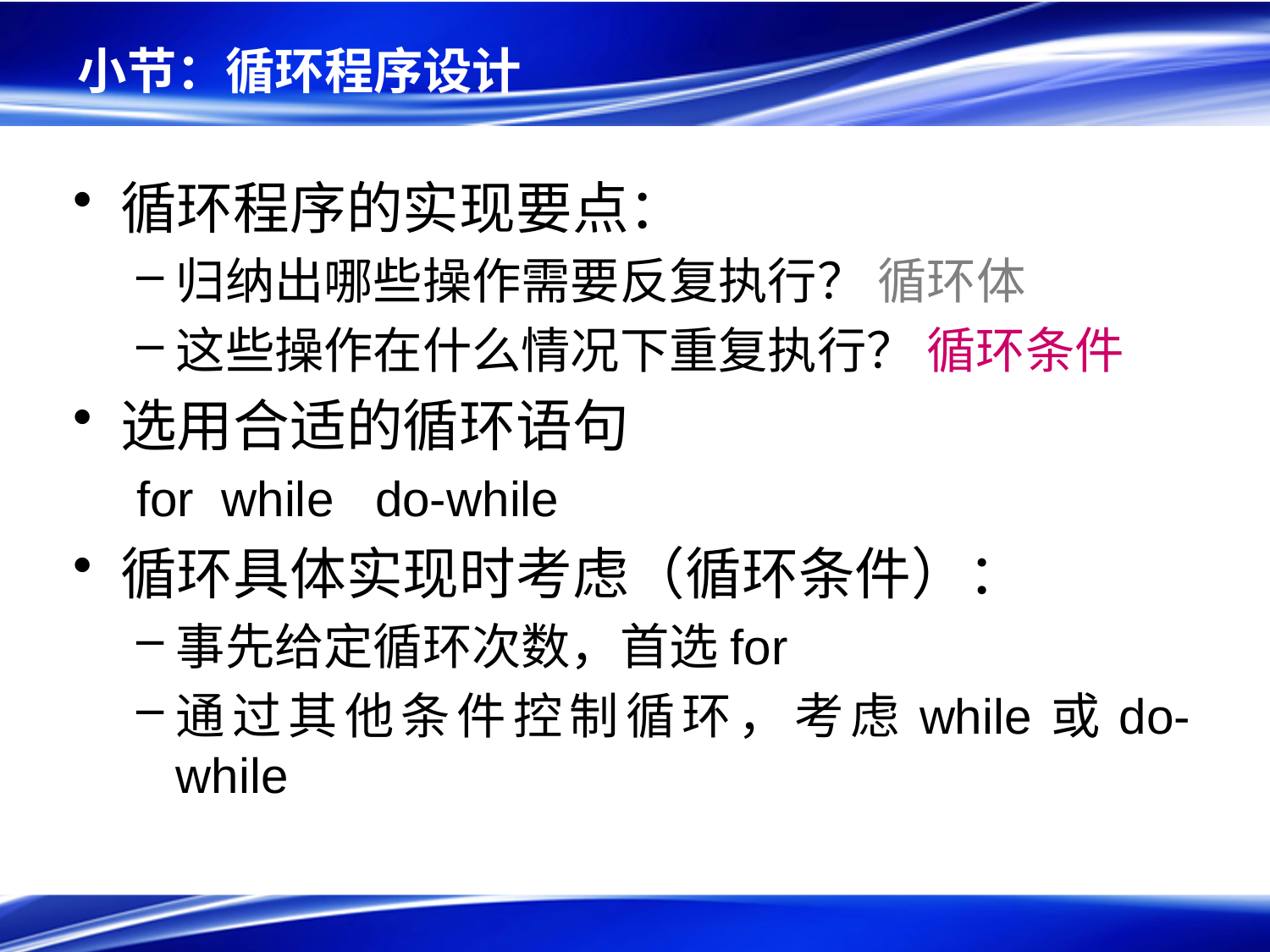

# 小节：循环程序设计
循环程序的实现要点：
归纳出哪些操作需要反复执行？ 循环体
这些操作在什么情况下重复执行？ 循环条件
选用合适的循环语句
for  while   do-while
循环具体实现时考虑（循环条件）：
事先给定循环次数，首选for
通过其他条件控制循环，考虑while或do-while